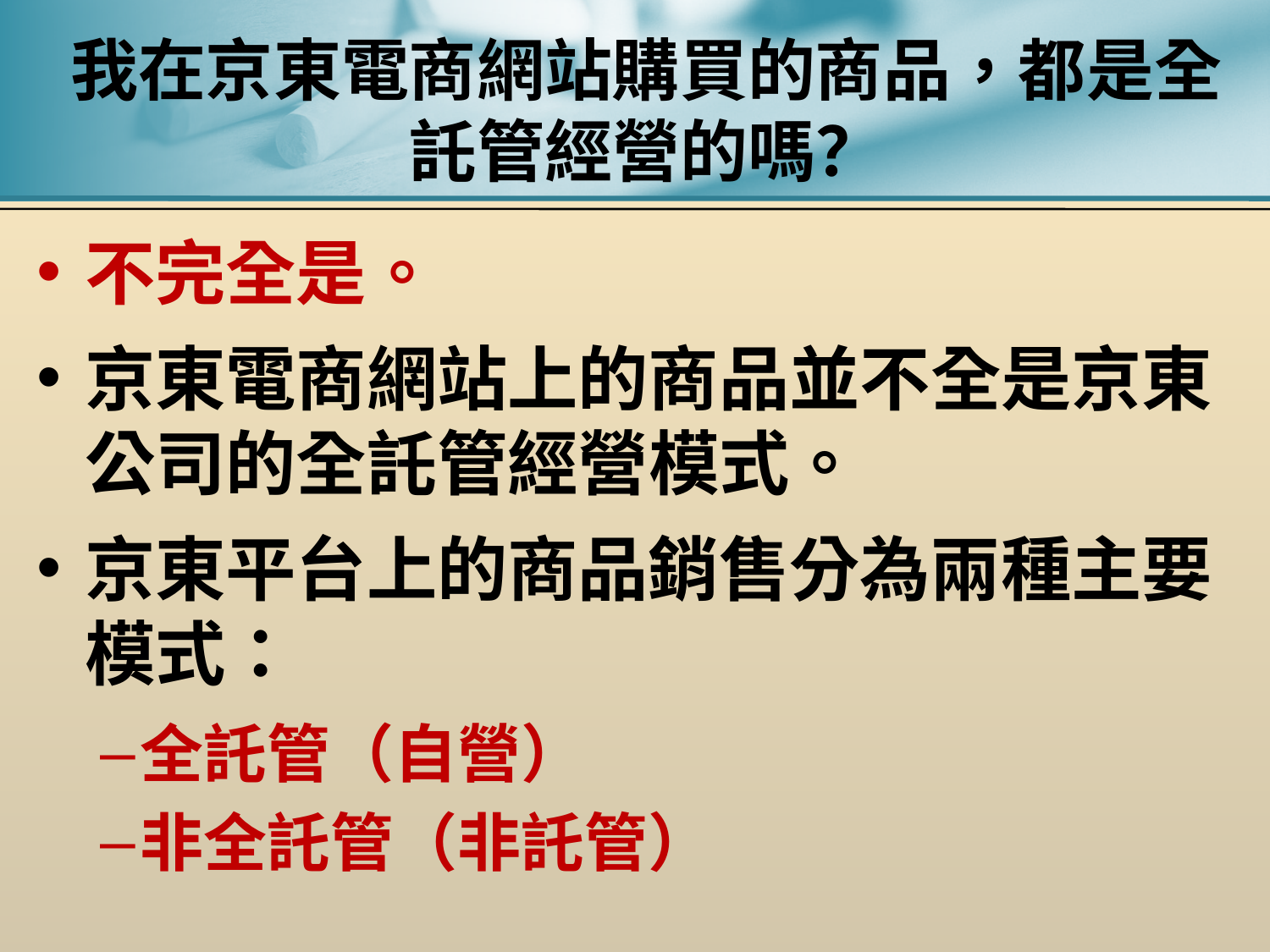

# 我在京東電商網站購買的商品，都是全託管經營的嗎？
不完全是。
京東電商網站上的商品並不全是京東公司的全託管經營模式。
京東平台上的商品銷售分為兩種主要模式：
全託管（自營）
非全託管（非託管）